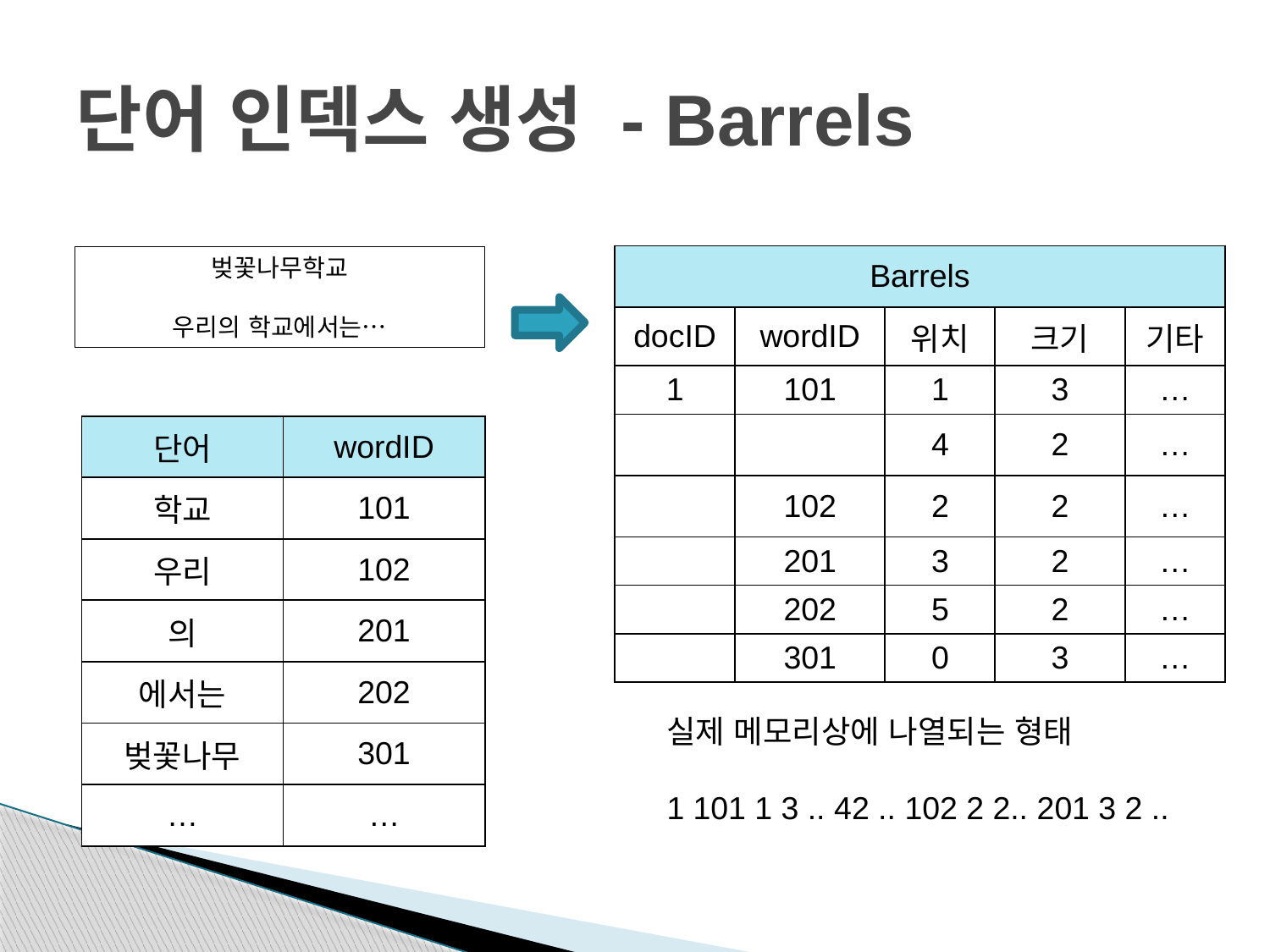

# 단어 인덱스 생성 - Barrels
벚꽃나무학교

우리의 학교에서는…
| Barrels |  |  |  |  |
| --- | --- | --- | --- | --- |
| docID | wordID | 위치 | 크기 | 기타 |
| 1 | 101 | 1 | 3 | … |
|  |  | 4 | 2 | … |
|  | 102 | 2 | 2 | … |
|  | 201 | 3 | 2 | … |
|  | 202 | 5 | 2 | … |
|  | 301 | 0 | 3 | … |

| 단어 | wordID |
| --- | --- |
| 학교 | 101 |
| 우리 | 102 |
| 의 | 201 |
| 에서는 | 202 |
| 벚꽃나무 | 301 |
| … | … |
실제 메모리상에 나열되는 형태

1 101 1 3 .. 42 .. 102 2 2.. 201 3 2 ..